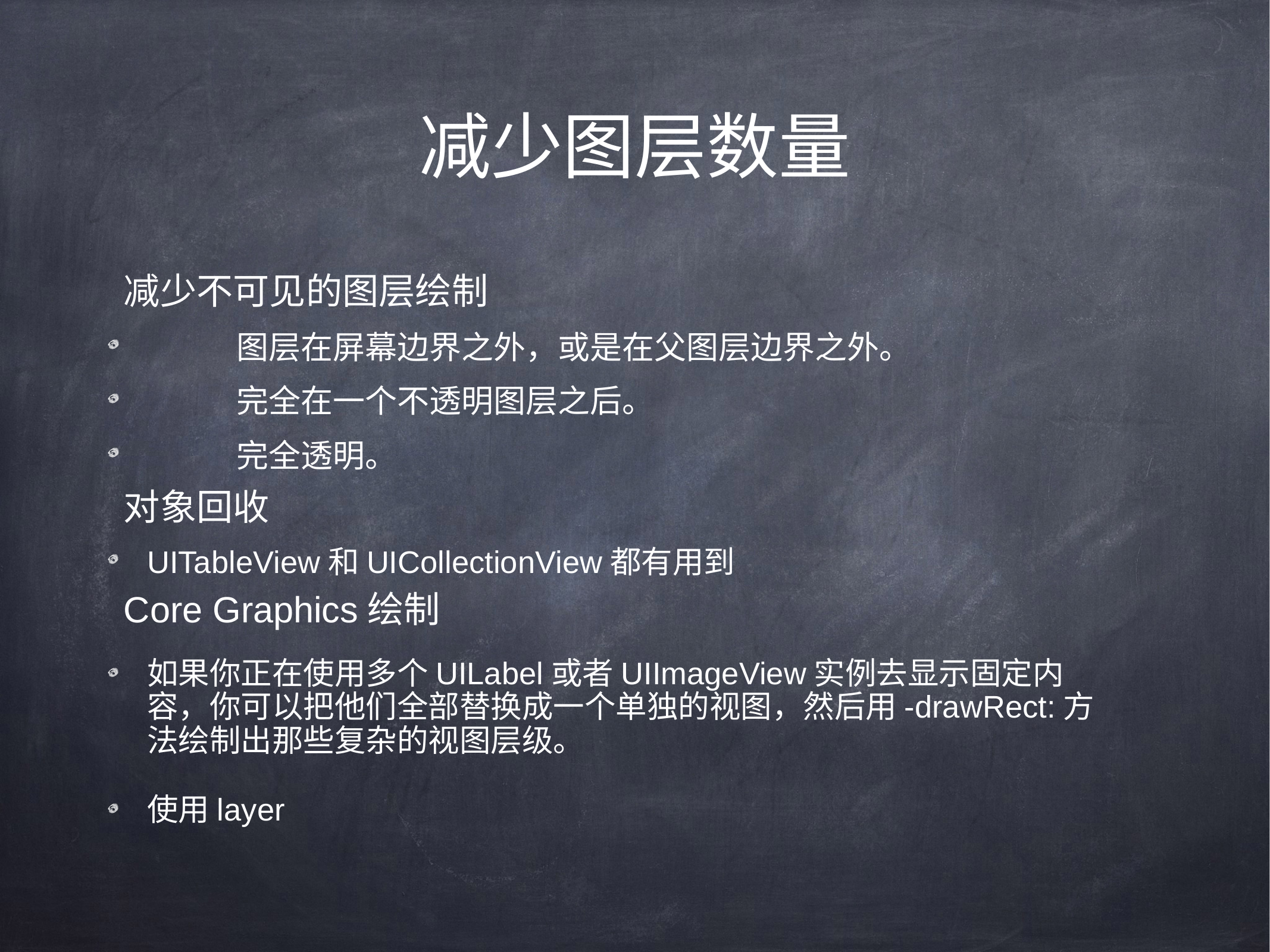

# 减少图层数量
减少不可见的图层绘制
	图层在屏幕边界之外，或是在父图层边界之外。
	完全在一个不透明图层之后。
	完全透明。
对象回收
UITableView和UICollectionView都有用到
Core Graphics绘制
如果你正在使用多个UILabel或者UIImageView实例去显示固定内容，你可以把他们全部替换成一个单独的视图，然后用-drawRect:方法绘制出那些复杂的视图层级。
使用layer